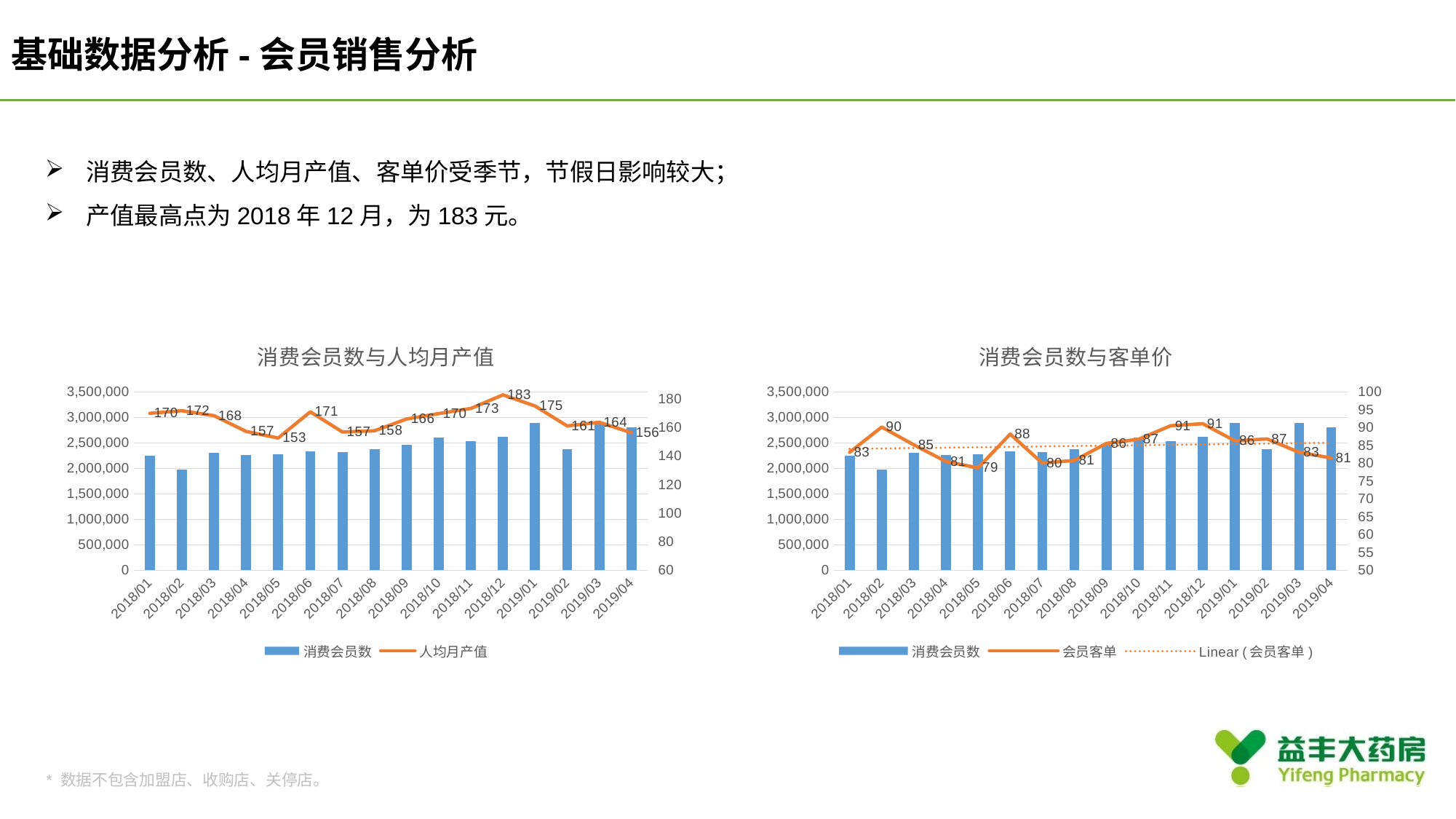

基础数据分析-会员销售分析
消费会员数、人均月产值、客单价受季节，节假日影响较大；
产值最高点为2018年12月，为183元。

### Chart: 消费会员数与人均月产值

| Category | 消费会员数 | 人均月产值 |
|---|---|---|
| 2018/01 | 2247361.0 | 170.059499581954 |
| 2018/02 | 1980867.0 | 171.87968958037 |
| 2018/03 | 2302747.0 | 168.426938400093 |
| 2018/04 | 2262413.0 | 157.381825387318 |
| 2018/05 | 2281961.0 | 152.750491524614 |
| 2018/06 | 2330839.0 | 171.127963252717 |
| 2018/07 | 2318858.0 | 156.988834896315 |
| 2018/08 | 2375060.0 | 157.85056005743 |
| 2018/09 | 2462925.0 | 166.087860523564 |
| 2018/10 | 2611165.0 | 169.886126583344 |
| 2018/11 | 2535092.0 | 173.474968064275 |
| 2018/12 | 2622340.0 | 183.014853947237 |
| 2019/01 | 2892932.0 | 175.189121116569 |
| 2019/02 | 2371516.0 | 161.258330013375 |
| 2019/03 | 2892471.0 | 163.791037517748 |
| 2019/04 | 2806899.0 | 156.460060386925 |

### Chart: 消费会员数与客单价

| Category | 消费会员数 | 会员客单 |
|---|---|---|
| 2018/01 | 2247361.0 | 83.1020071227771 |
| 2018/02 | 1980867.0 | 90.1857115854408 |
| 2018/03 | 2302747.0 | 85.1922005335991 |
| 2018/04 | 2262413.0 | 80.5211688122634 |
| 2018/05 | 2281961.0 | 78.7320995967043 |
| 2018/06 | 2330839.0 | 88.2131996698798 |
| 2018/07 | 2318858.0 | 80.0832166321253 |
| 2018/08 | 2375060.0 | 80.8232638359988 |
| 2018/09 | 2462925.0 | 85.6065584776663 |
| 2018/10 | 2611165.0 | 86.7618799302763 |
| 2018/11 | 2535092.0 | 90.5578831272536 |
| 2018/12 | 2622340.0 | 91.1165673533374 |
| 2019/01 | 2892932.0 | 86.3198736263658 |
| 2019/02 | 2371516.0 | 86.8453940202107 |
| 2019/03 | 2892471.0 | 83.113829632703 |
| 2019/04 | 2806899.0 | 81.4960608841022 |
* 数据不包含加盟店、收购店、关停店。